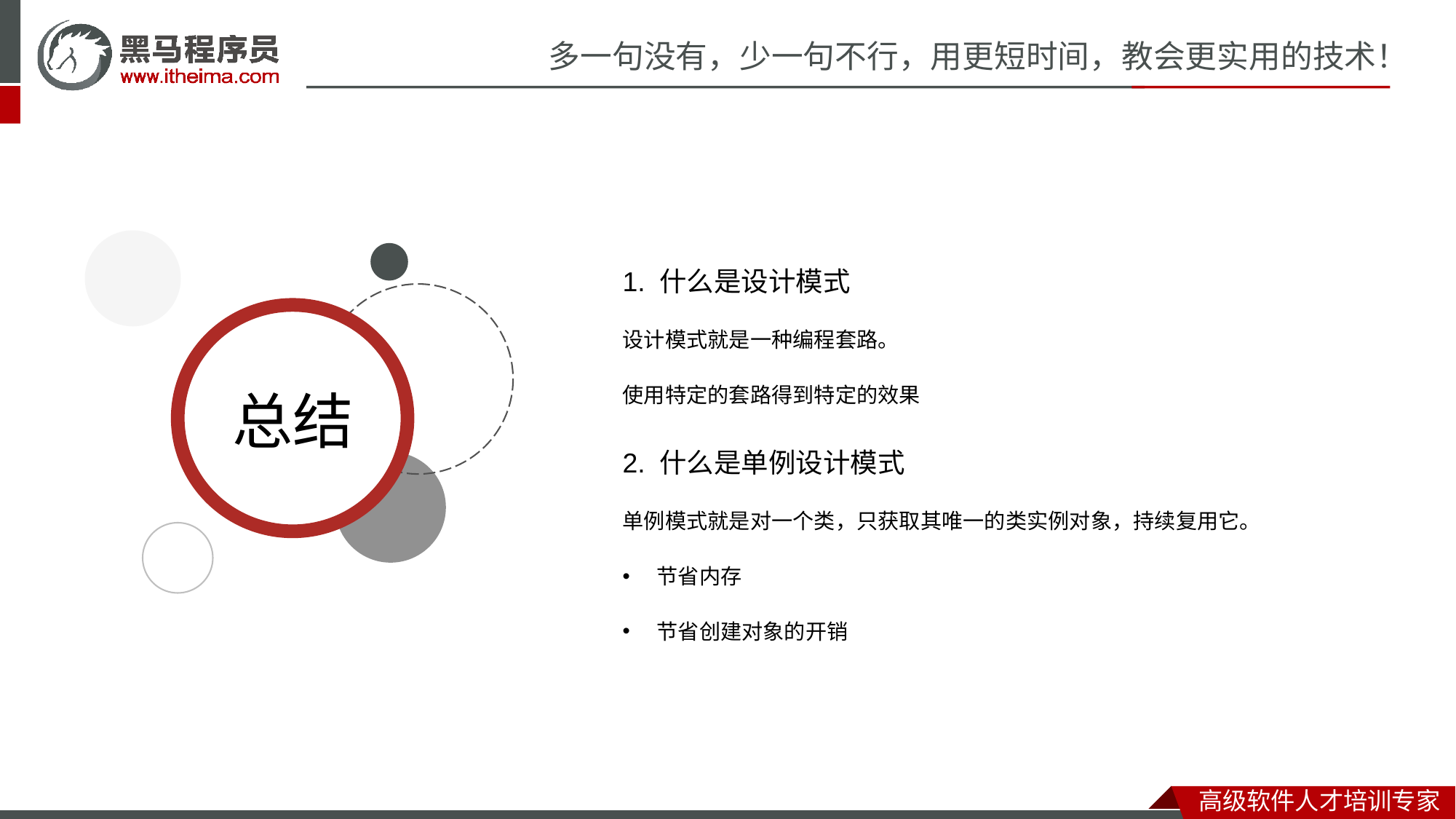

1. 什么是设计模式
设计模式就是一种编程套路。
使用特定的套路得到特定的效果
2. 什么是单例设计模式
单例模式就是对一个类，只获取其唯一的类实例对象，持续复用它。
节省内存
节省创建对象的开销